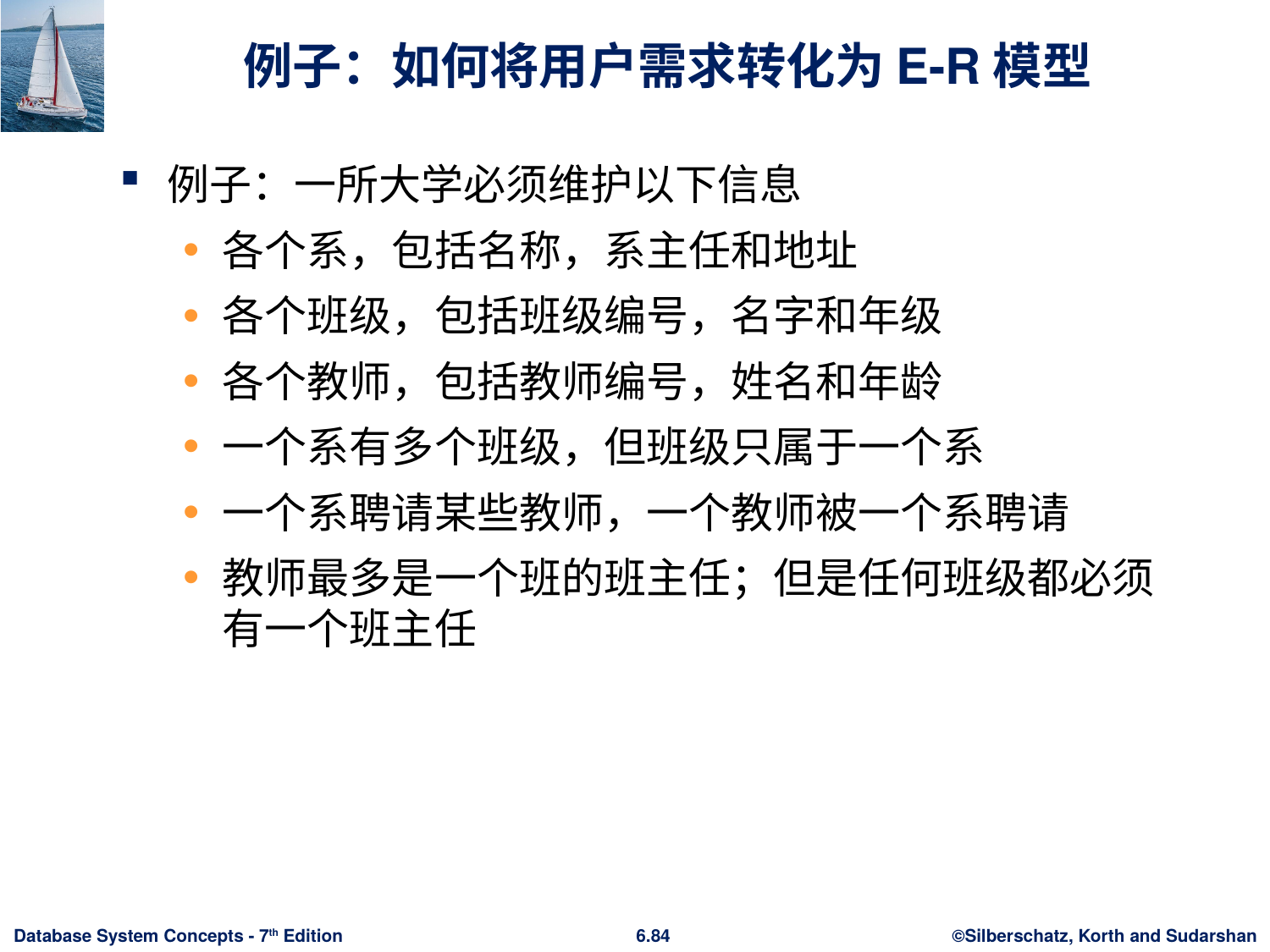

# 例子：如何将用户需求转化为E-R模型
例子：一所大学必须维护以下信息
各个系，包括名称，系主任和地址
各个班级，包括班级编号，名字和年级
各个教师，包括教师编号，姓名和年龄
一个系有多个班级，但班级只属于一个系
一个系聘请某些教师，一个教师被一个系聘请
教师最多是一个班的班主任；但是任何班级都必须有一个班主任